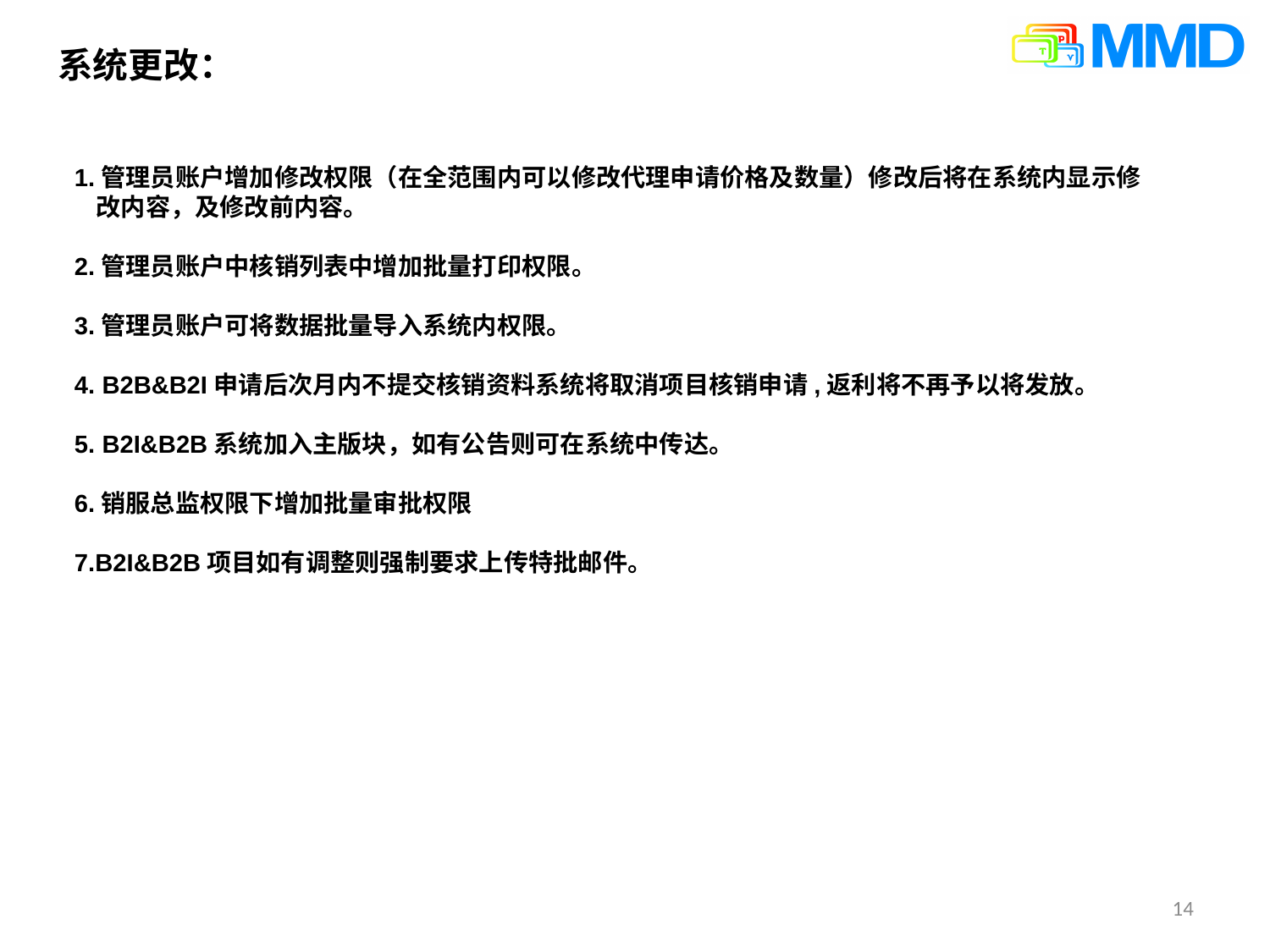

# 系统更改：

 1.管理员账户增加修改权限（在全范围内可以修改代理申请价格及数量）修改后将在系统内显示修
    改内容，及修改前内容。

 2.管理员账户中核销列表中增加批量打印权限。

 3.管理员账户可将数据批量导入系统内权限。

 4. B2B&B2I申请后次月内不提交核销资料系统将取消项目核销申请,返利将不再予以将发放。

 5. B2I&B2B系统加入主版块，如有公告则可在系统中传达。

 6.销服总监权限下增加批量审批权限

 7.B2I&B2B项目如有调整则强制要求上传特批邮件。

14